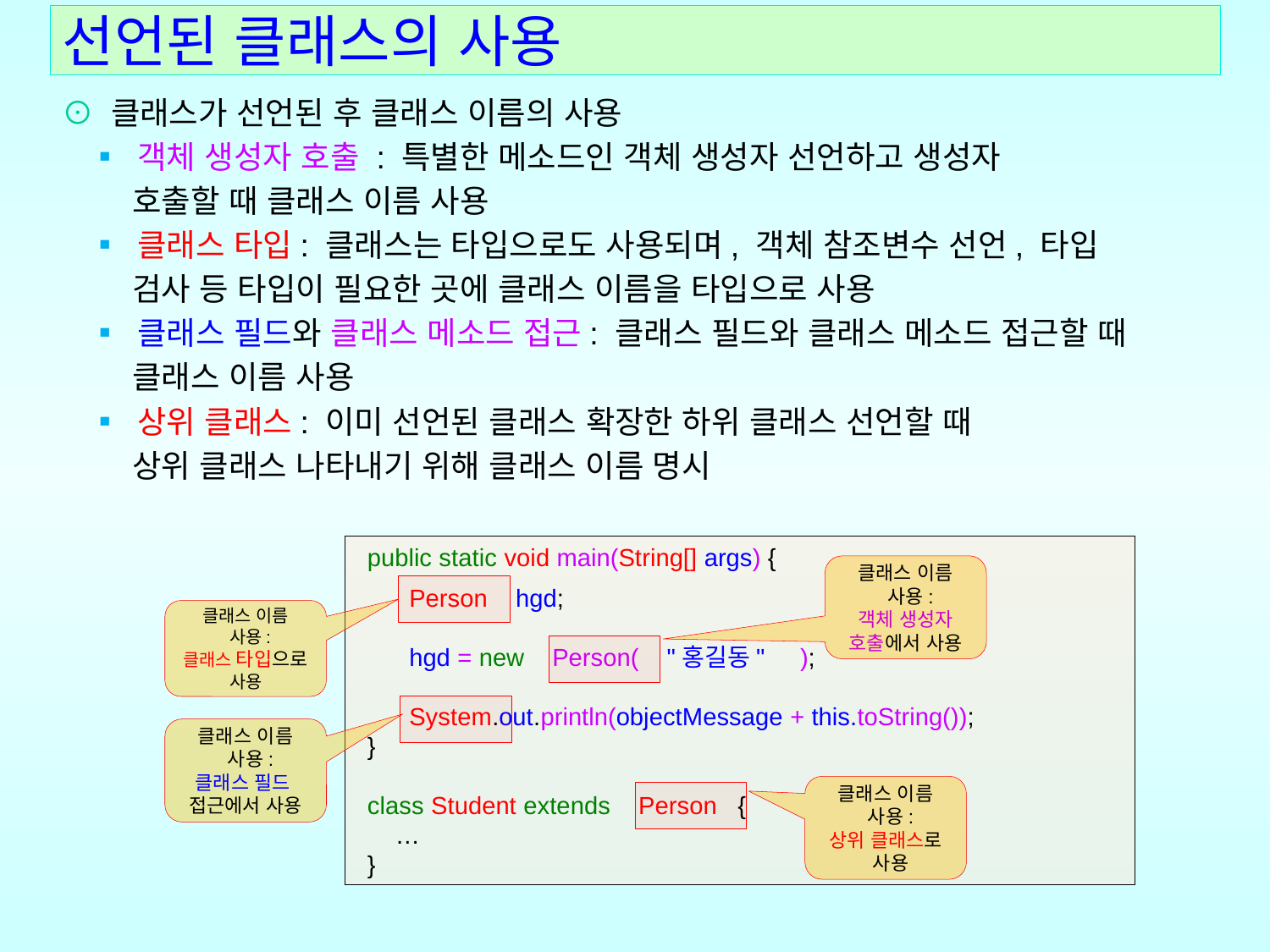

# 선언된 클래스의 사용
⊙ 클래스가 선언된 후 클래스 이름의 사용
   ▪ 객체 생성자 호출 : 특별한 메소드인 객체 생성자 선언하고 생성자
       호출할 때 클래스 이름 사용
   ▪ 클래스 타입: 클래스는 타입으로도 사용되며, 객체 참조변수 선언, 타입
       검사 등 타입이 필요한 곳에 클래스 이름을 타입으로 사용
   ▪ 클래스 필드와 클래스 메소드 접근: 클래스 필드와 클래스 메소드 접근할 때
       클래스 이름 사용
   ▪ 상위 클래스: 이미 선언된 클래스 확장한 하위 클래스 선언할 때
       상위 클래스 나타내기 위해 클래스 이름 명시
public static void main(String[] args) {
      Person    hgd;

      hgd = new    Person(    "홍길동"     );

      System.out.println(objectMessage + this.toString());
}

class Student extends    Person   {
    …
}
클래스 이름
 사용:
객체 생성자 호출에서 사용

클래스 이름
 사용:
클래스 타입으로 사용

클래스 이름
 사용:
클래스 필드
접근에서 사용
클래스 이름
 사용:
상위 클래스로
 사용